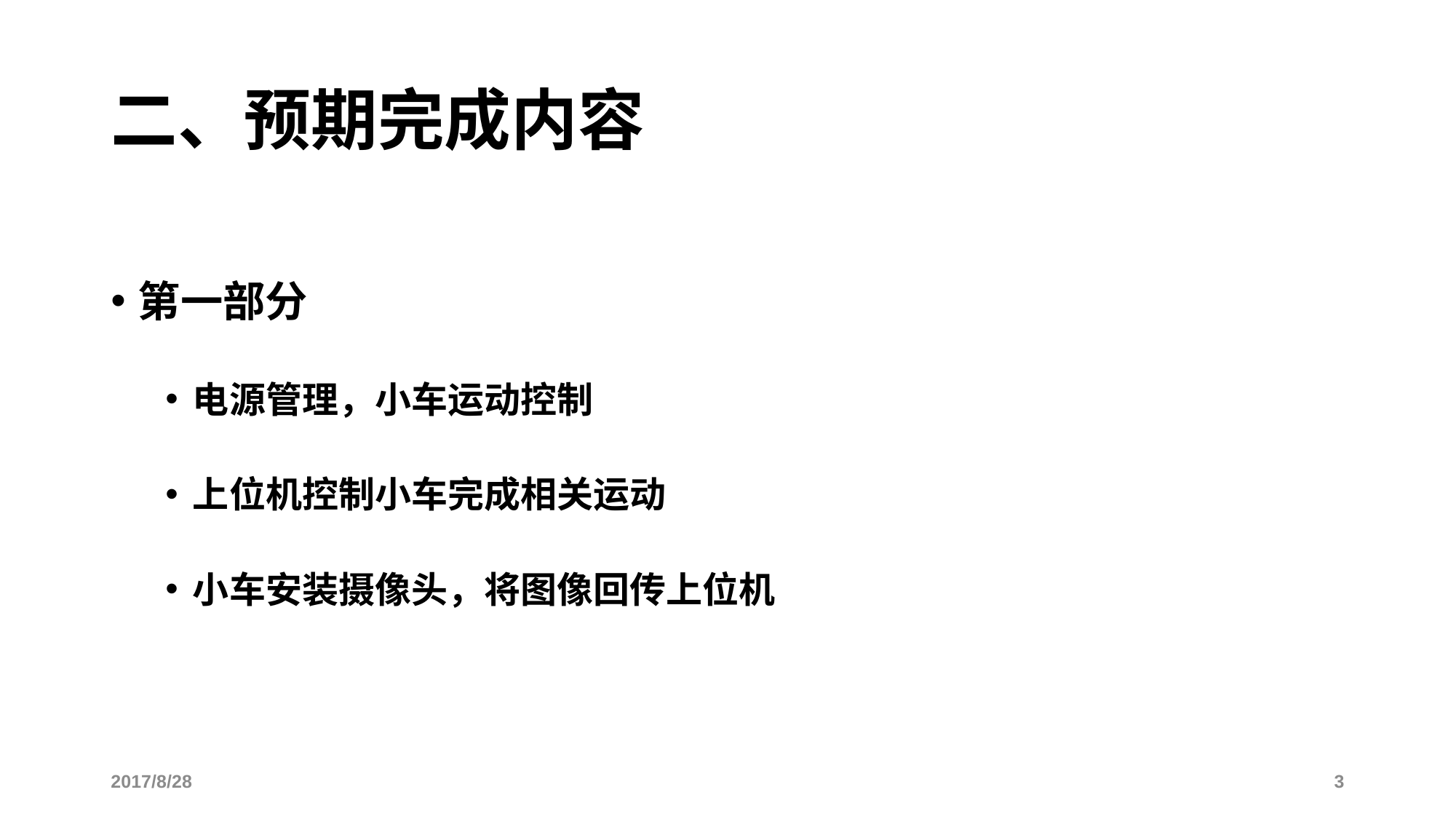

# 二、预期完成内容
第一部分
电源管理，小车运动控制
上位机控制小车完成相关运动
小车安装摄像头，将图像回传上位机
2017/8/28
3